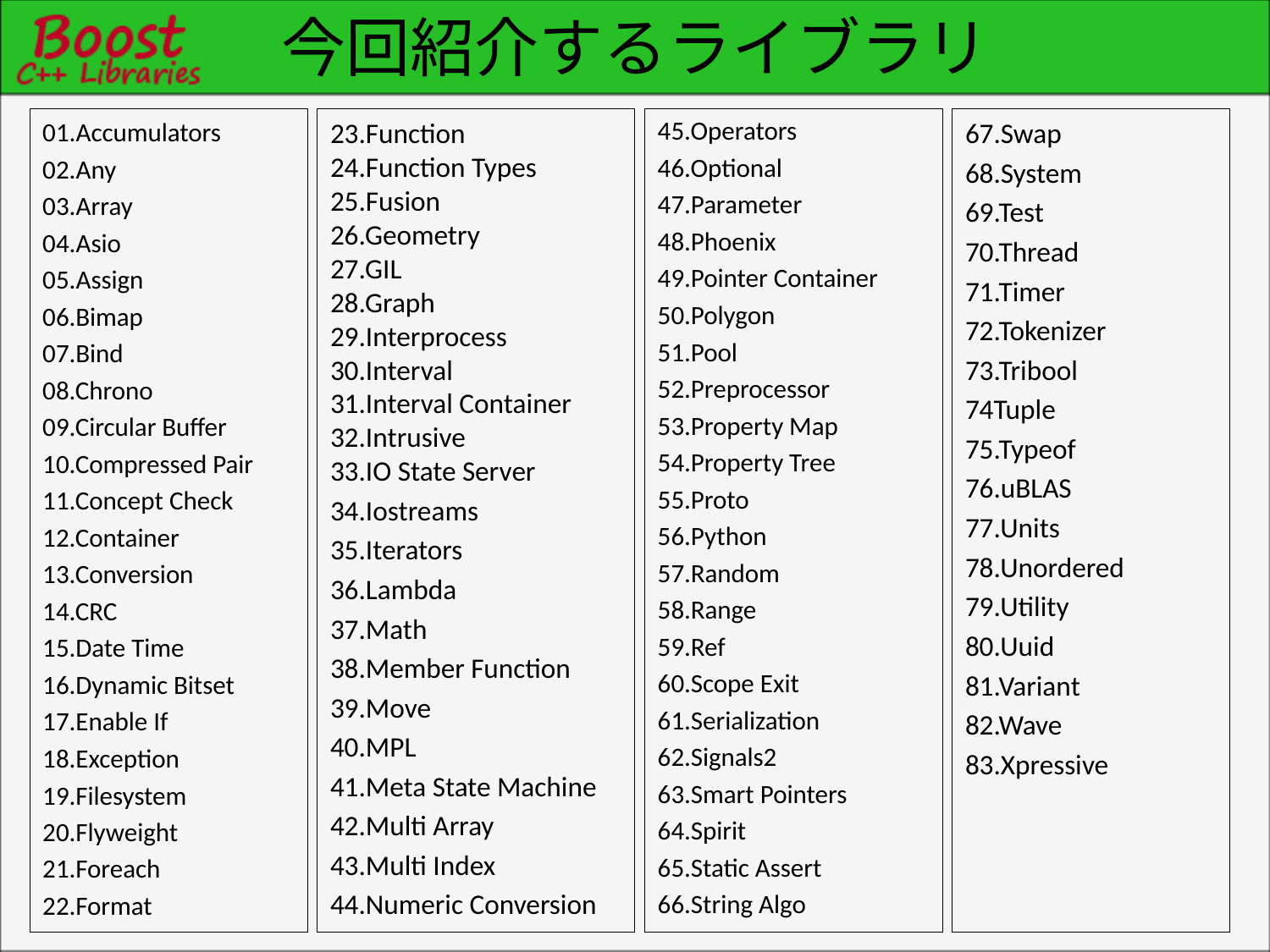

# 今回紹介するライブラリ
01.Accumulators
02.Any
03.Array
04.Asio
05.Assign
06.Bimap
07.Bind
08.Chrono
09.Circular Buffer
10.Compressed Pair
11.Concept Check
12.Container
13.Conversion
14.CRC
15.Date Time
16.Dynamic Bitset
17.Enable If
18.Exception
19.Filesystem
20.Flyweight
21.Foreach
22.Format
23.Function
24.Function Types
25.Fusion
26.Geometry
27.GIL
28.Graph
29.Interprocess
30.Interval
31.Interval Container
32.Intrusive
33.IO State Server
34.Iostreams
35.Iterators
36.Lambda
37.Math
38.Member Function
39.Move
40.MPL
41.Meta State Machine
42.Multi Array
43.Multi Index
44.Numeric Conversion
67.Swap
68.System
69.Test
70.Thread
71.Timer
72.Tokenizer
73.Tribool
74Tuple
75.Typeof
76.uBLAS
77.Units
78.Unordered
79.Utility
80.Uuid
81.Variant
82.Wave
83.Xpressive
45.Operators
46.Optional
47.Parameter
48.Phoenix
49.Pointer Container
50.Polygon
51.Pool
52.Preprocessor
53.Property Map
54.Property Tree
55.Proto
56.Python
57.Random
58.Range
59.Ref
60.Scope Exit
61.Serialization
62.Signals2
63.Smart Pointers
64.Spirit
65.Static Assert
66.String Algo